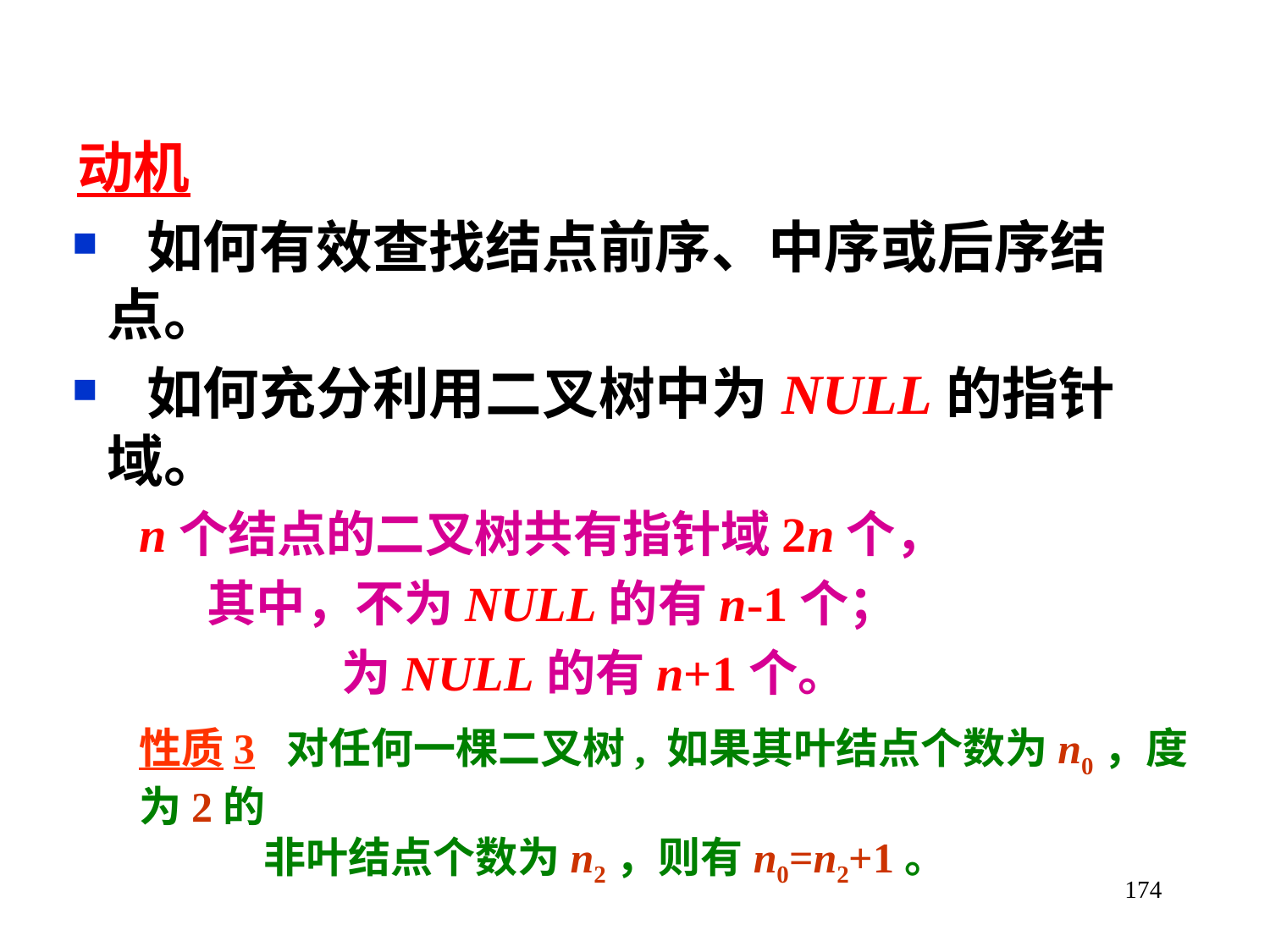

动机
  如何有效查找结点前序、中序或后序结点。
  如何充分利用二叉树中为NULL的指针域。
n个结点的二叉树共有指针域2n个，
     其中，不为NULL的有n-1个；
                 为NULL的有n+1个。
性质3  对任何一棵二叉树, 如果其叶结点个数为n0，度为2的
            非叶结点个数为n2，则有n0=n2+1。
174